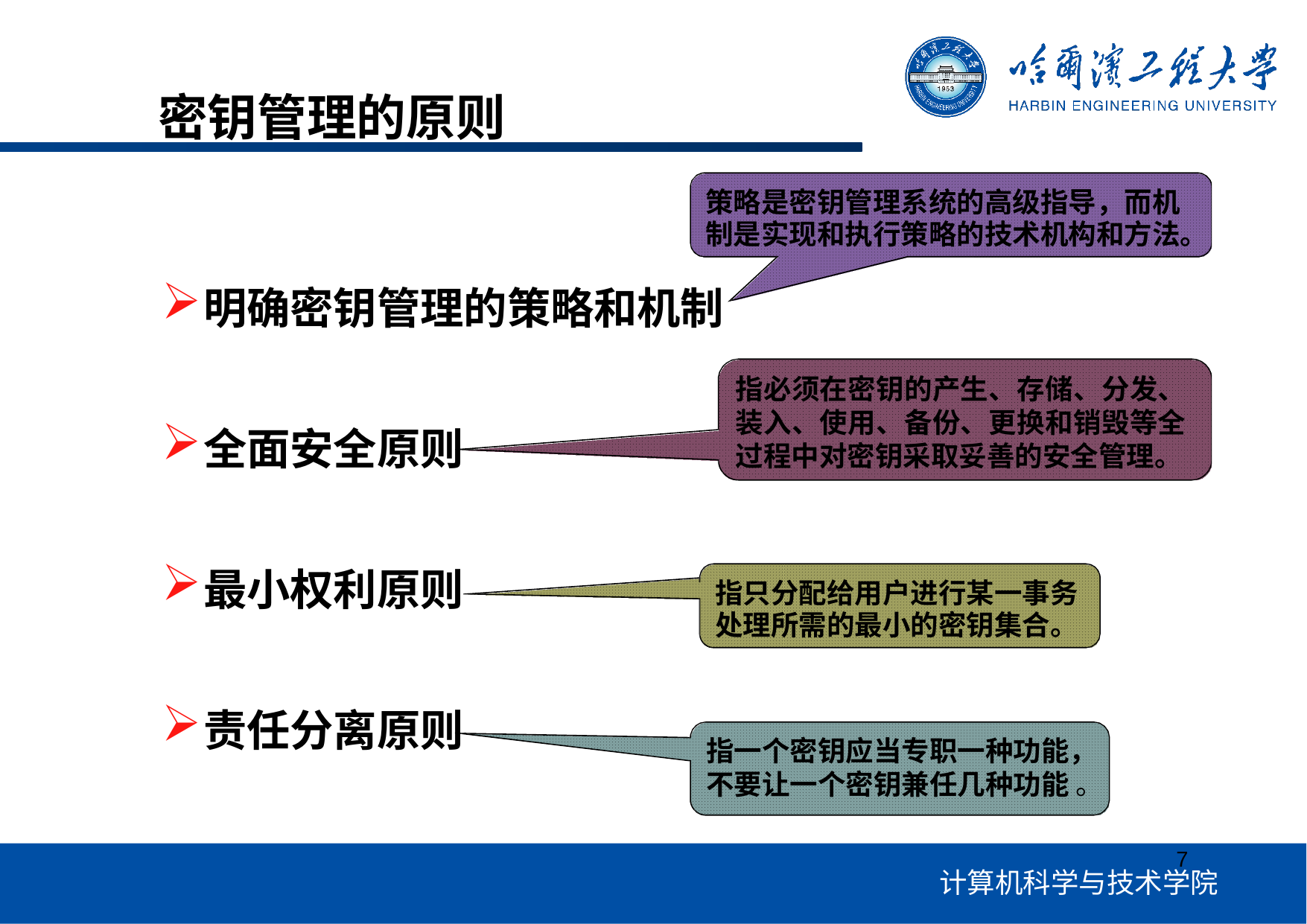

密钥管理的原则

策略是密钥管理系统的高级指导，而机 制是实现和执行策略的技术机构和方法。
明确密钥管理的策略和机制

指必须在密钥的产生、存储、分发、 装入、使用、备份、更换和销毁等全 过程中对密钥采取妥善的安全管理。
全面安全原则
最小权利原则

指只分配给用户进行某一事务 处理所需的最小的密钥集合。
责任分离原则

指一个密钥应当专职一种功能，  不要让一个密钥兼任几种功能 。
7